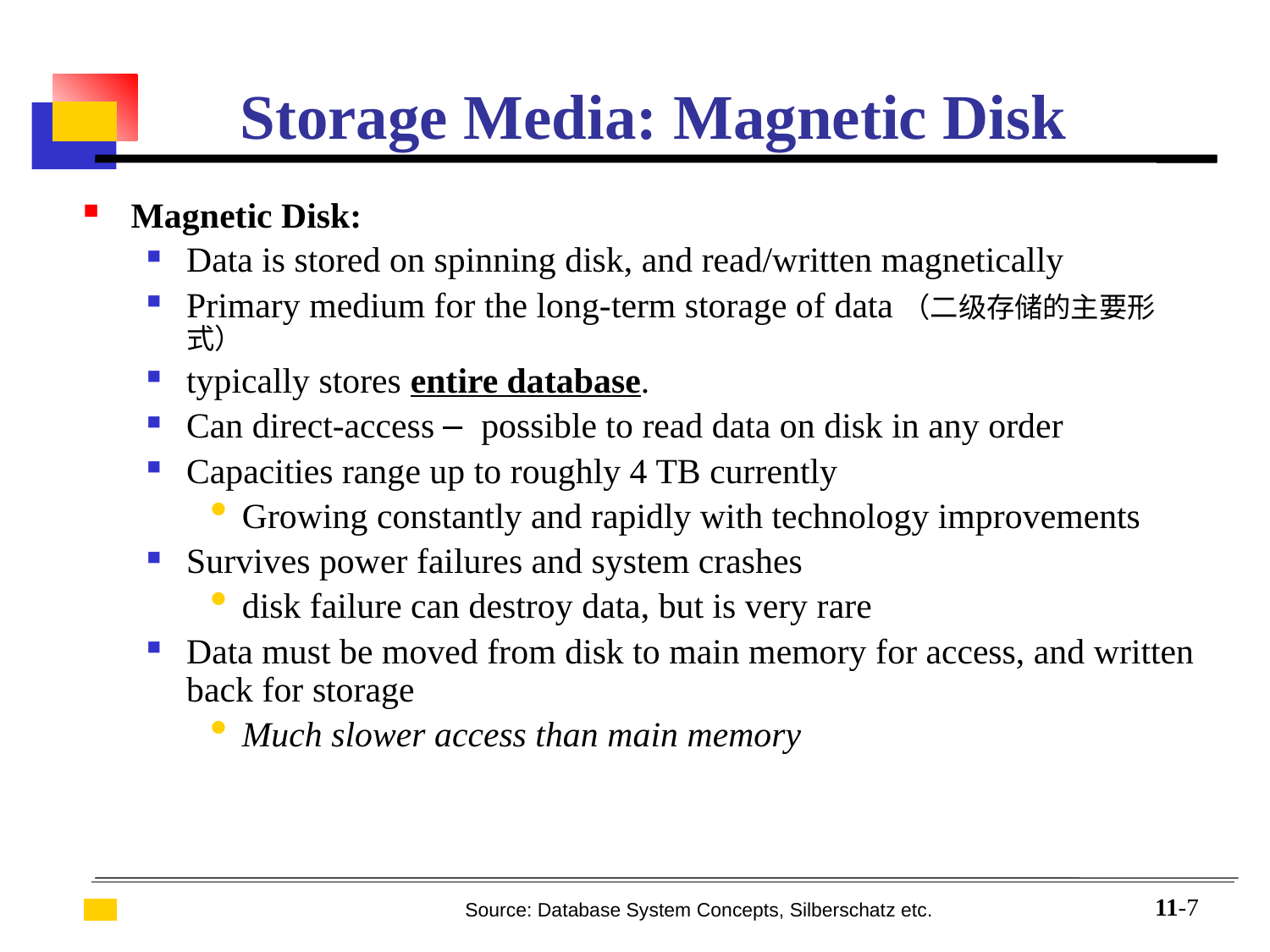

# Storage Media: Magnetic Disk
Magnetic Disk:
Data is stored on spinning disk, and read/written magnetically
Primary medium for the long-term storage of data（二级存储的主要形式）
typically stores entire database.
Can direct-access –  possible to read data on disk in any order
Capacities range up to roughly 4 TB currently
Growing constantly and rapidly with technology improvements
Survives power failures and system crashes
disk failure can destroy data, but is very rare
Data must be moved from disk to main memory for access, and written back for storage
Much slower access than main memory

11-7